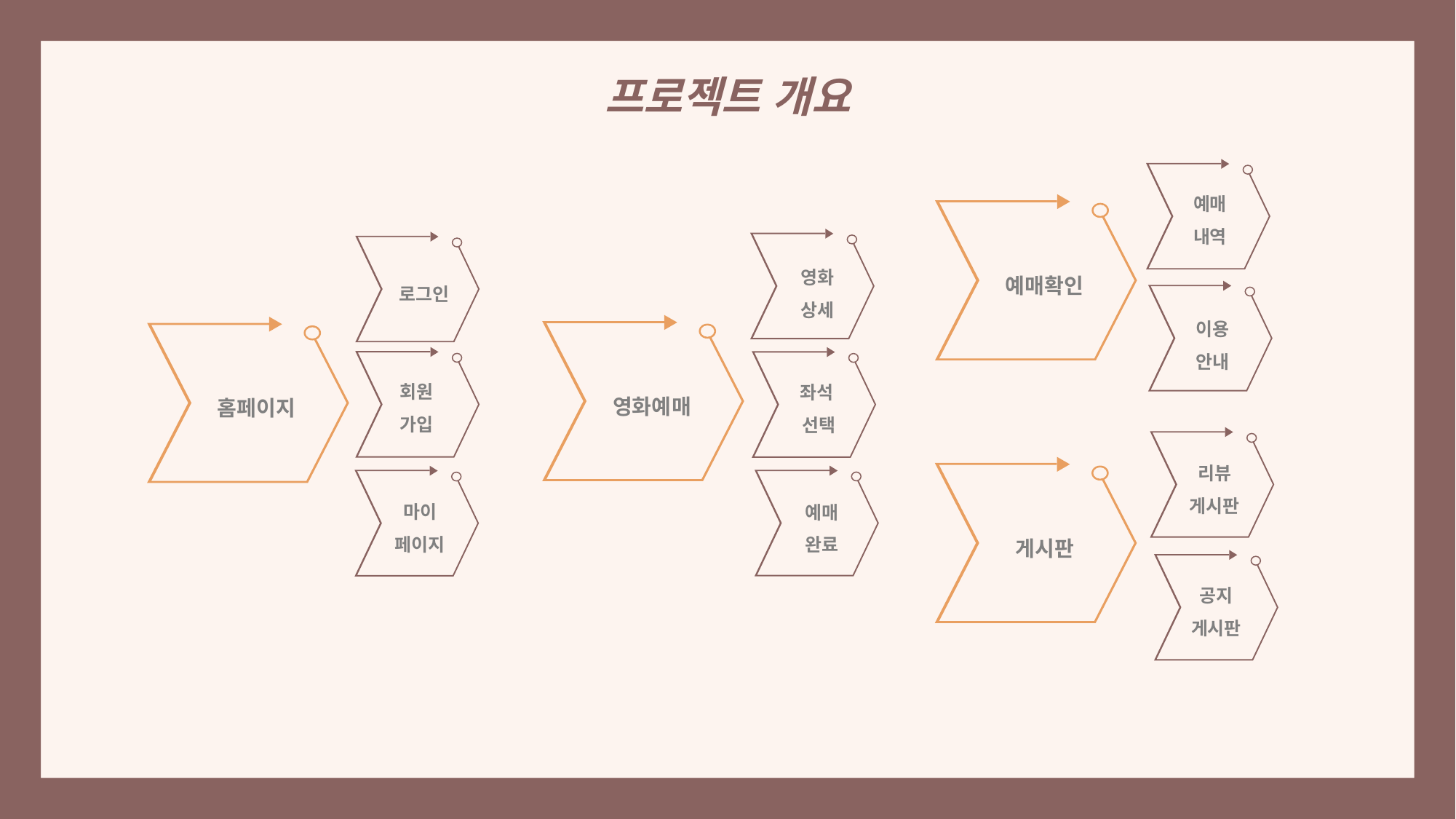

프로젝트 개요

예매
내역

예매확인

영화
상세

로그인

이용
안내

영화예매

홈페이지

회원
가입

좌석
선택

리뷰
게시판

게시판

예매
완료

마이
페이지

공지
게시판